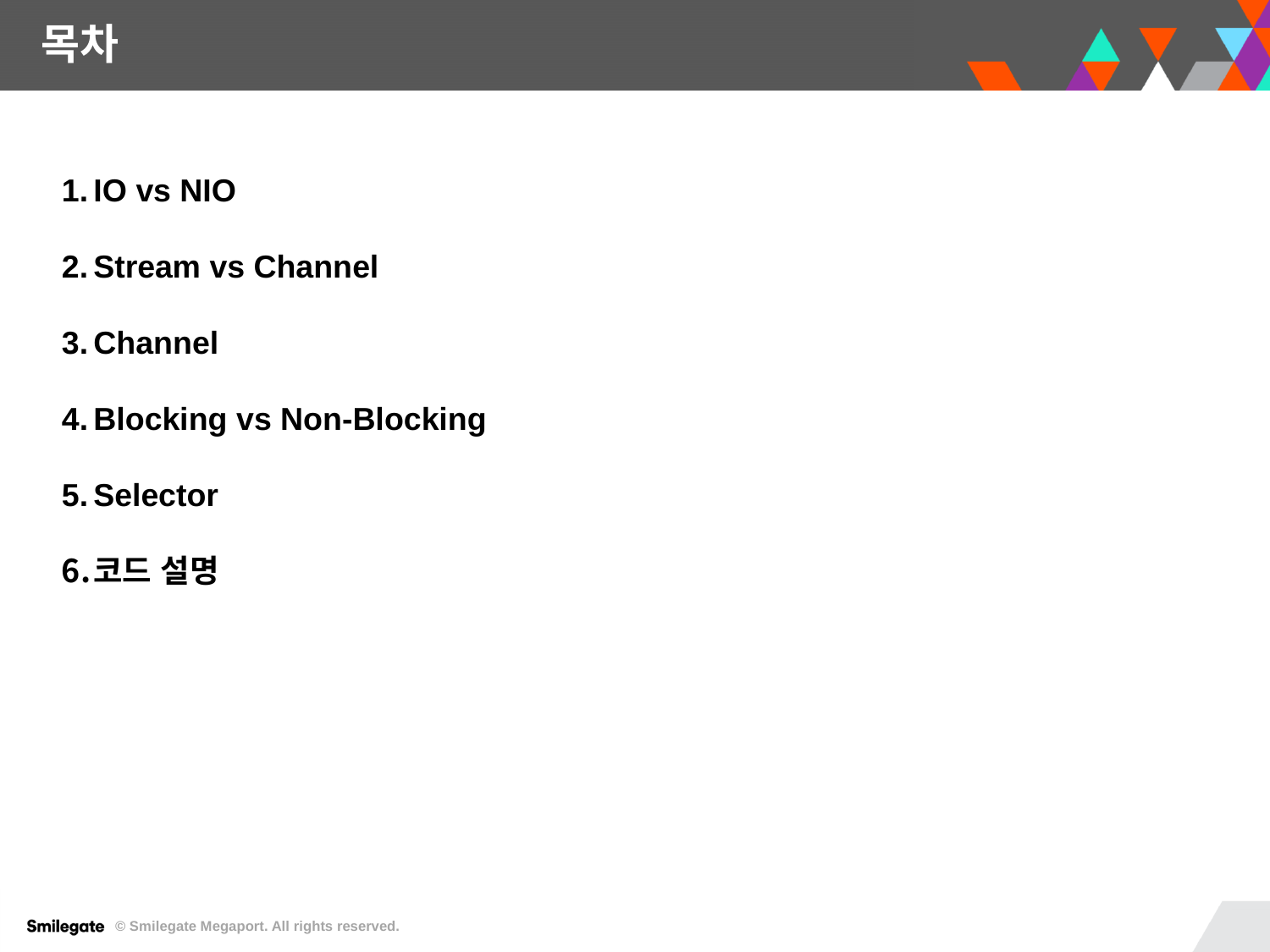

목차
IO vs NIO
Stream vs Channel
Channel
Blocking vs Non-Blocking
Selector
코드 설명